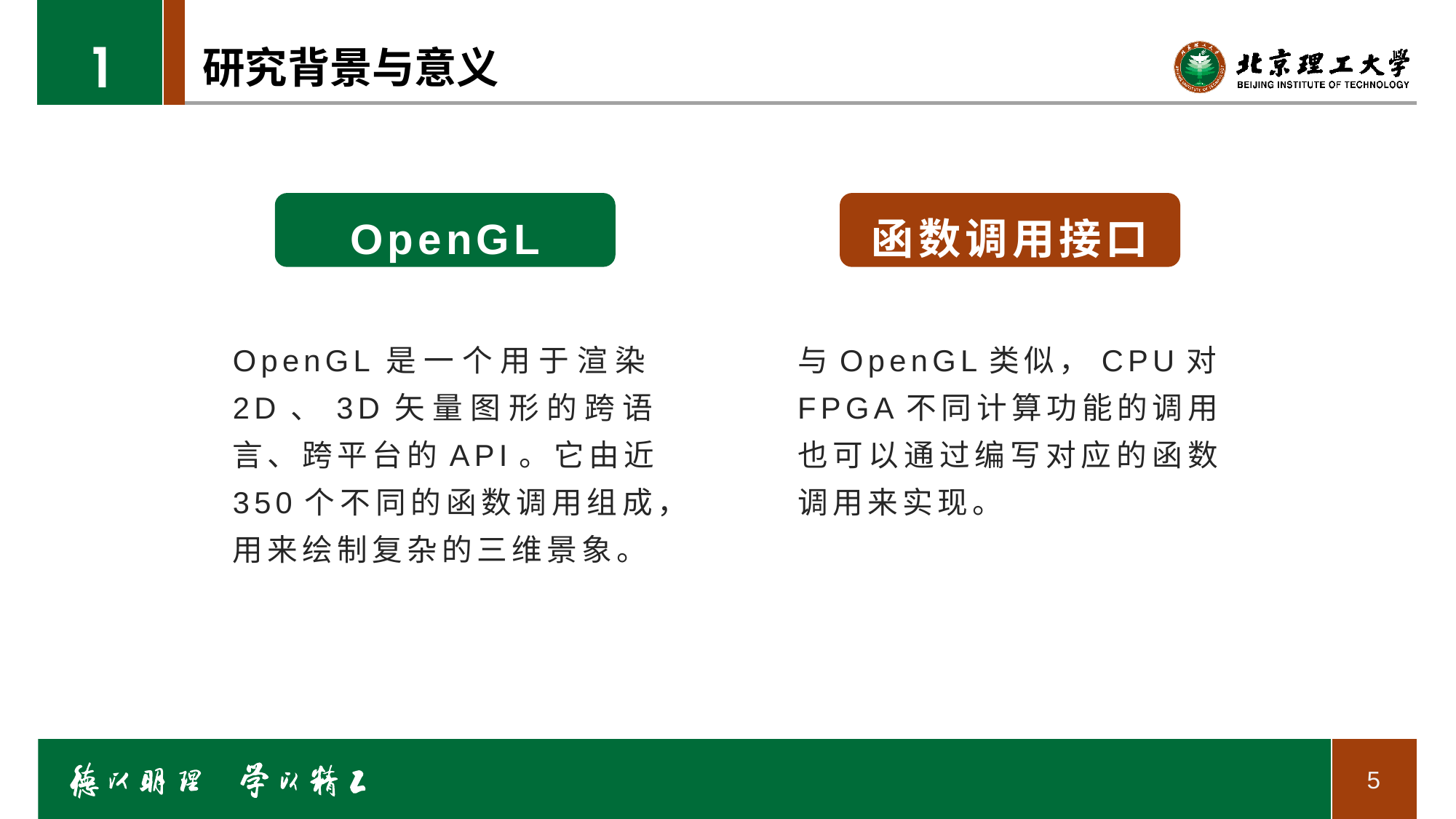

1
# 研究背景与意义
OpenGL
函数调用接口
OpenGL是一个用于渲染2D、3D矢量图形的跨语言、跨平台的API。它由近350个不同的函数调用组成，用来绘制复杂的三维景象。
与OpenGL类似，CPU对FPGA不同计算功能的调用也可以通过编写对应的函数调用来实现。